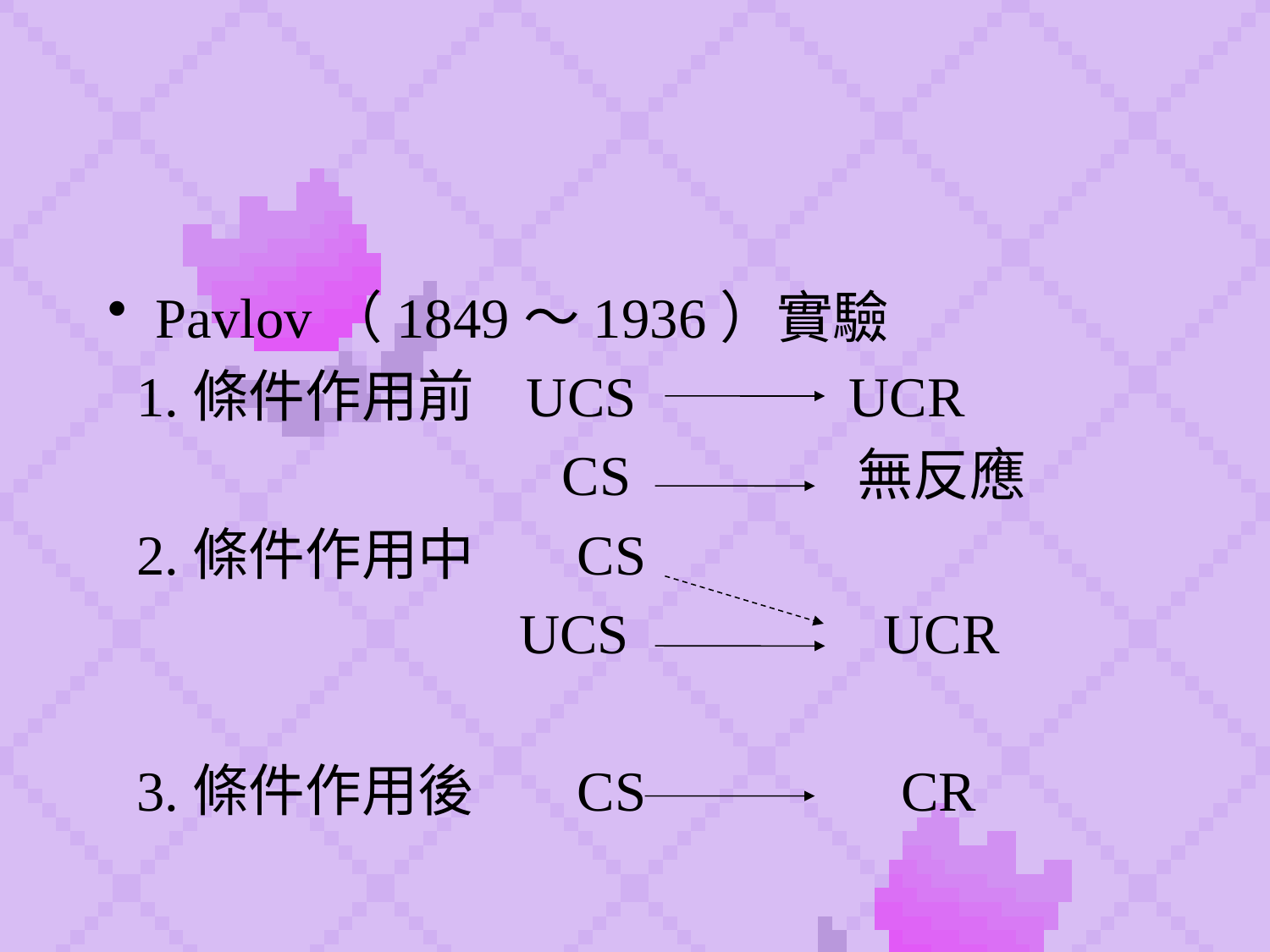

#
Pavlov（1849～1936）實驗
  1.條件作用前   UCS               UCR
                                CS               無反應
  2.條件作用中       CS
                             UCS                  UCR

  3.條件作用後       CS                  CR